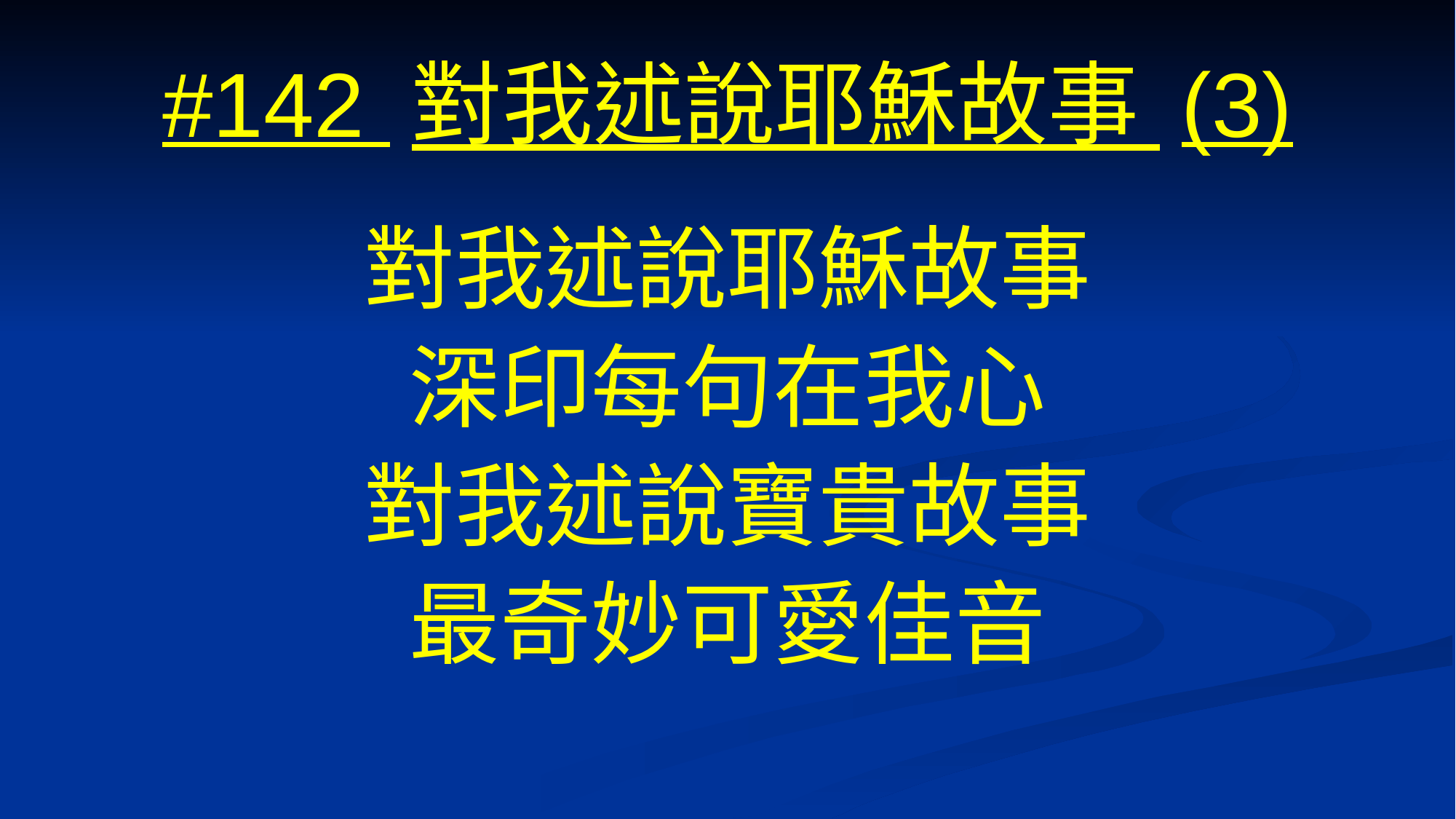

# #142 對我述說耶穌故事 (3)
對我述說耶穌故事
深印每句在我心
對我述說寶貴故事
最奇妙可愛佳音